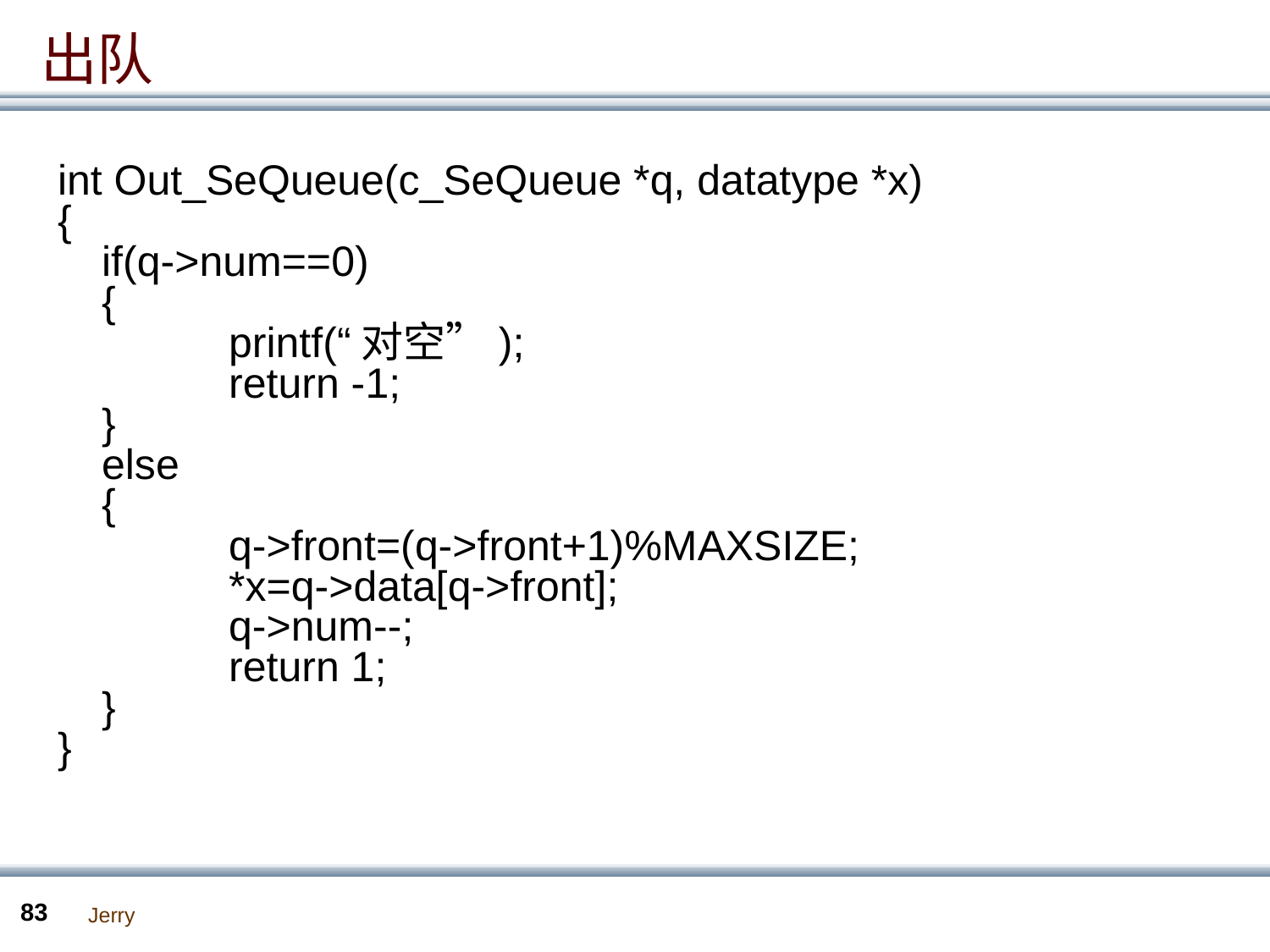

# 出队
int Out_SeQueue(c_SeQueue *q, datatype *x)
{
	if(q->num==0)
	{
		printf(“对空”);
		return -1;
	}
	else
	{
		q->front=(q->front+1)%MAXSIZE;
		*x=q->data[q->front];
		q->num--;
		return 1;
	}
}